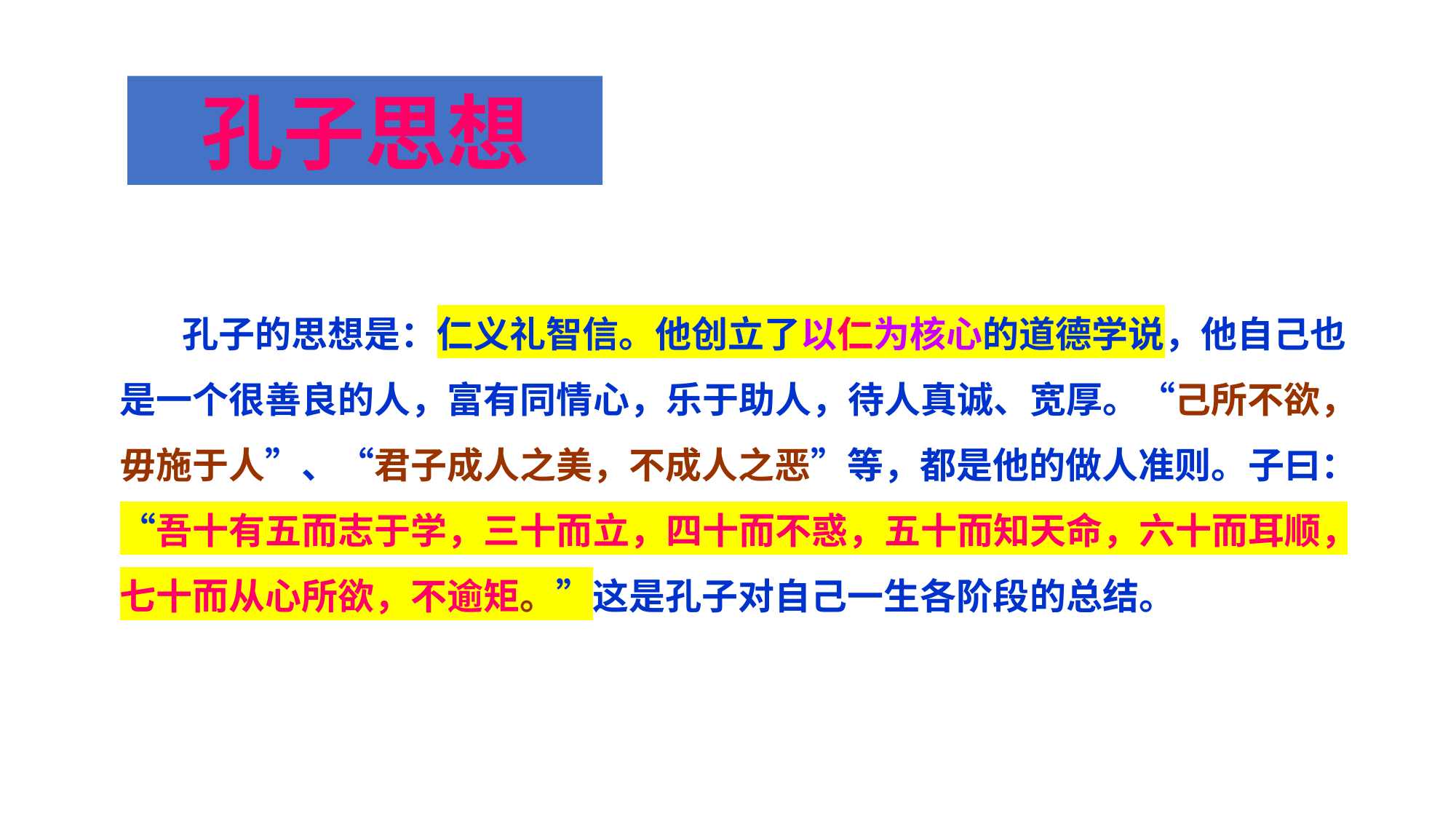

孔子思想
        孔子的思想是：仁义礼智信。他创立了以仁为核心的道德学说，他自己也是一个很善良的人，富有同情心，乐于助人，待人真诚、宽厚。“己所不欲，毋施于人”、“君子成人之美，不成人之恶”等，都是他的做人准则。子曰：“吾十有五而志于学，三十而立，四十而不惑，五十而知天命，六十而耳顺，七十而从心所欲，不逾矩。”这是孔子对自己一生各阶段的总结。